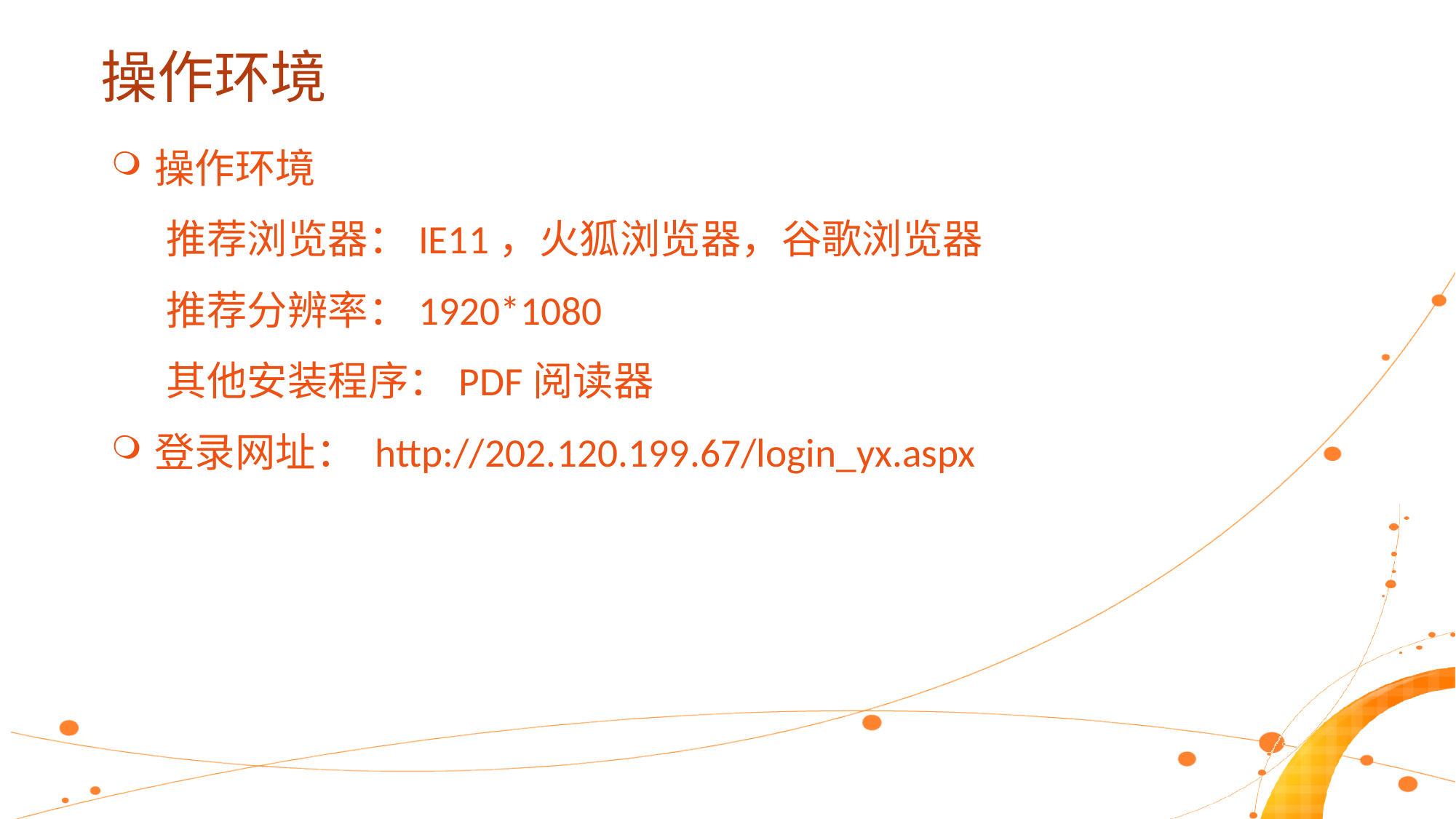

# 操作环境
操作环境
     推荐浏览器：IE11，火狐浏览器，谷歌浏览器
     推荐分辨率：1920*1080
     其他安装程序：PDF阅读器
登录网址： http://202.120.199.67/login_yx.aspx